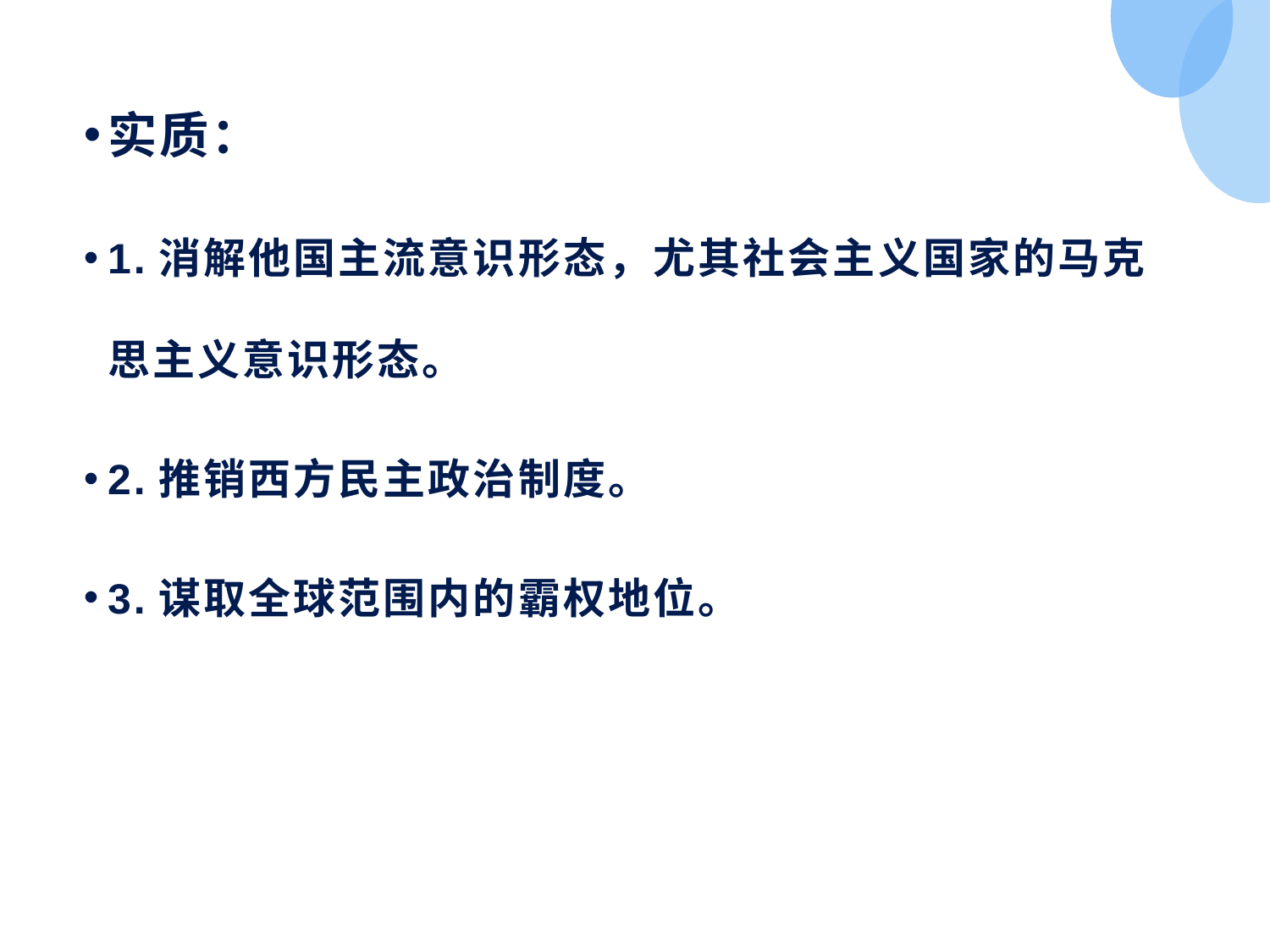

实质：
1.消解他国主流意识形态，尤其社会主义国家的马克思主义意识形态。
2.推销西方民主政治制度。
3.谋取全球范围内的霸权地位。